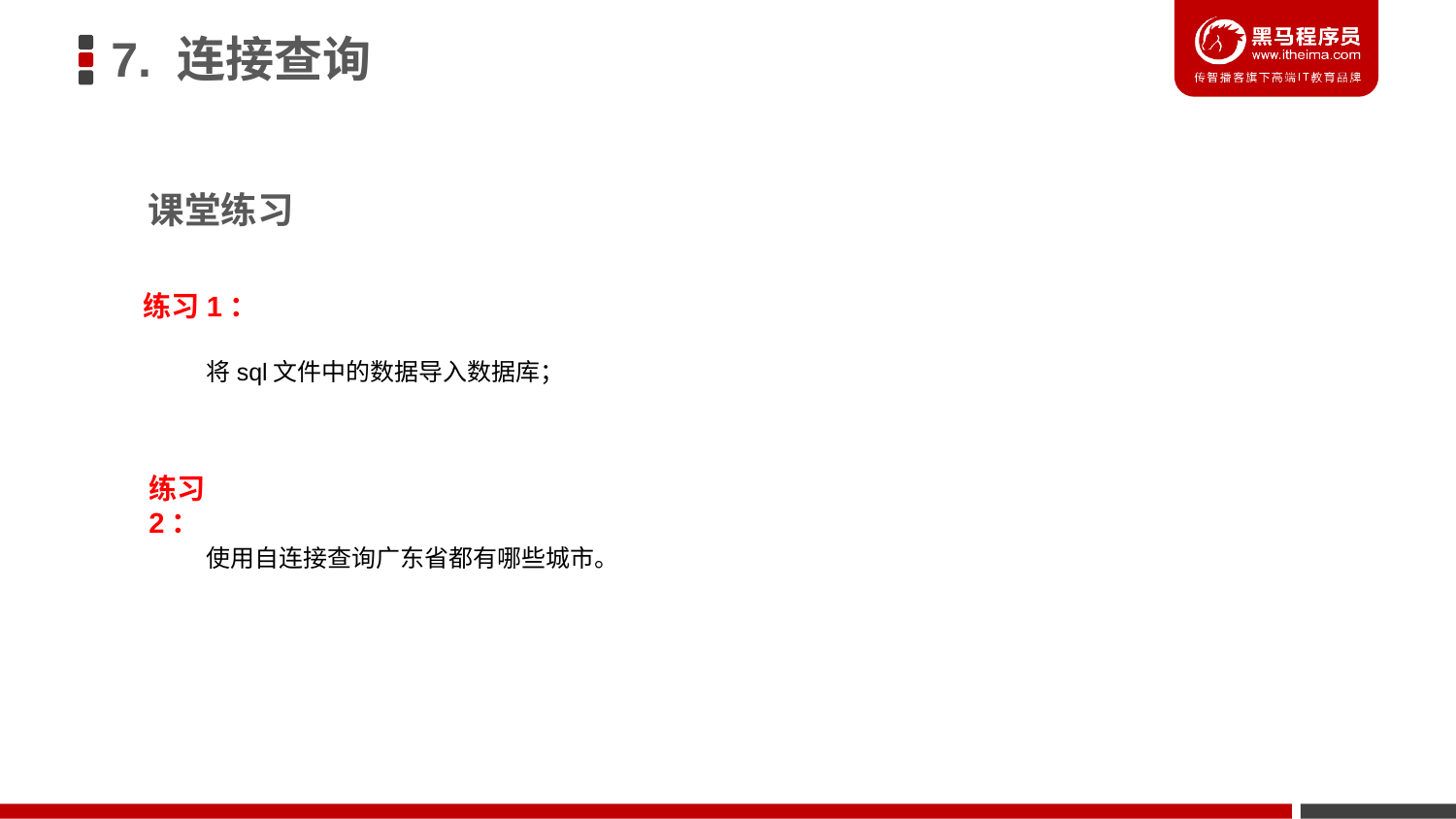

7. 连接查询
课堂练习
练习1：
将sql文件中的数据导入数据库；
练习2：
使用自连接查询广东省都有哪些城市。